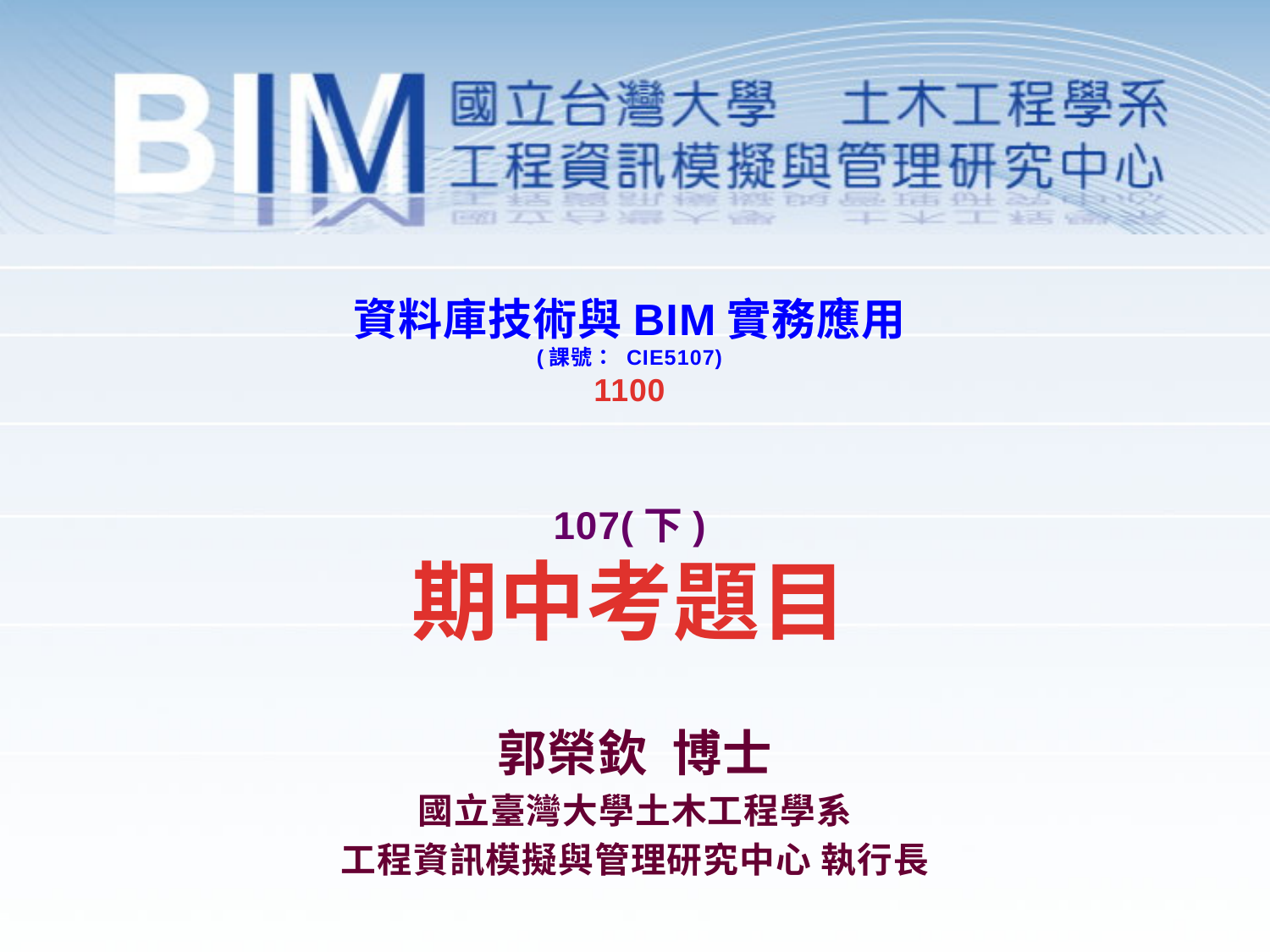

# 資料庫技術與BIM實務應用 (課號： CIE5107) 1100 107(下) 期中考題目
郭榮欽  博士
國立臺灣大學土木工程學系
工程資訊模擬與管理研究中心 執行長